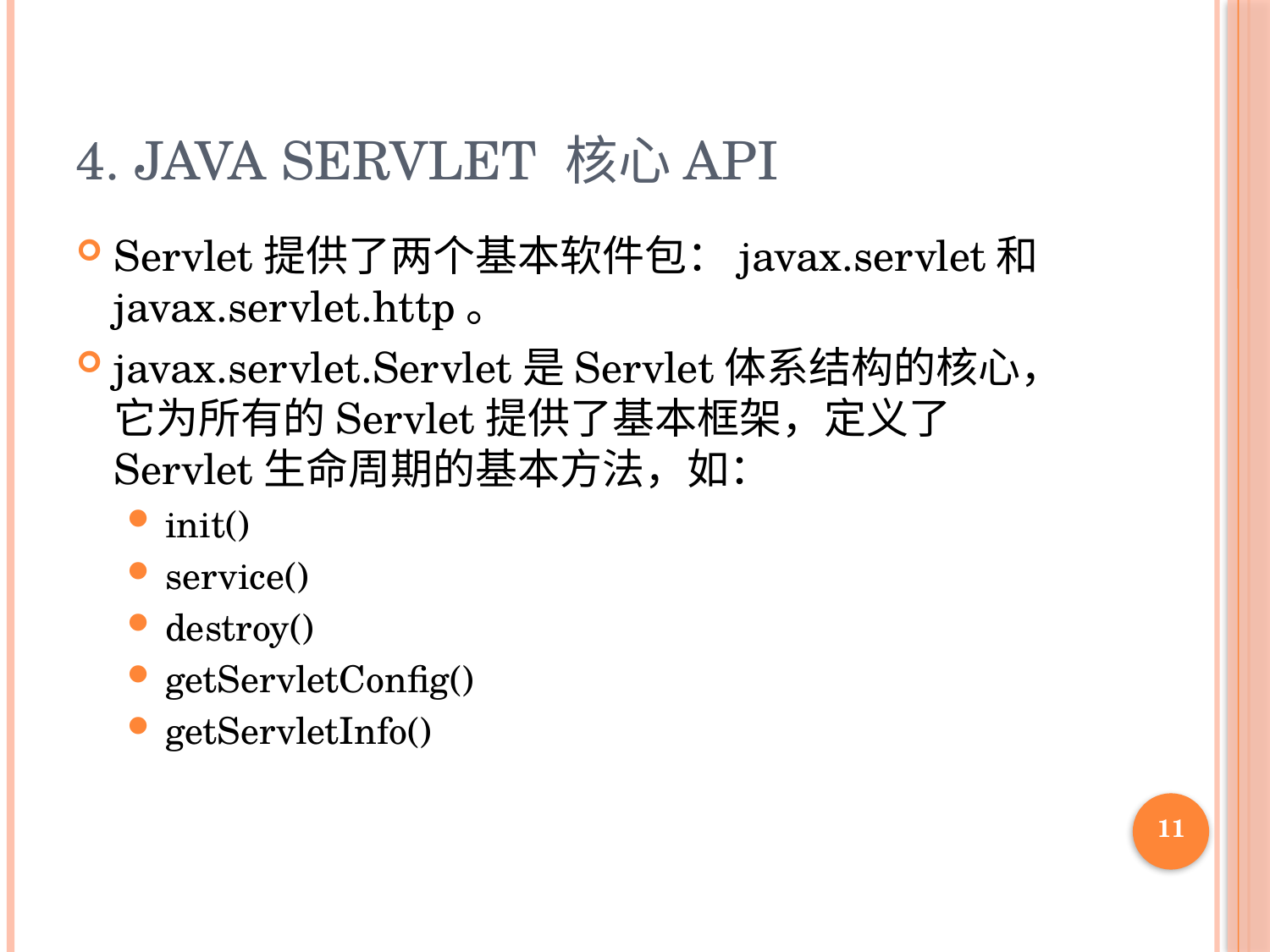

# 4. Java Servlet 核心API
Servlet提供了两个基本软件包：javax.servlet和 javax.servlet.http。
javax.servlet.Servlet是Servlet体系结构的核心，它为所有的Servlet提供了基本框架，定义了Servlet生命周期的基本方法，如：
init()
service()
destroy()
getServletConfig()
getServletInfo()
11